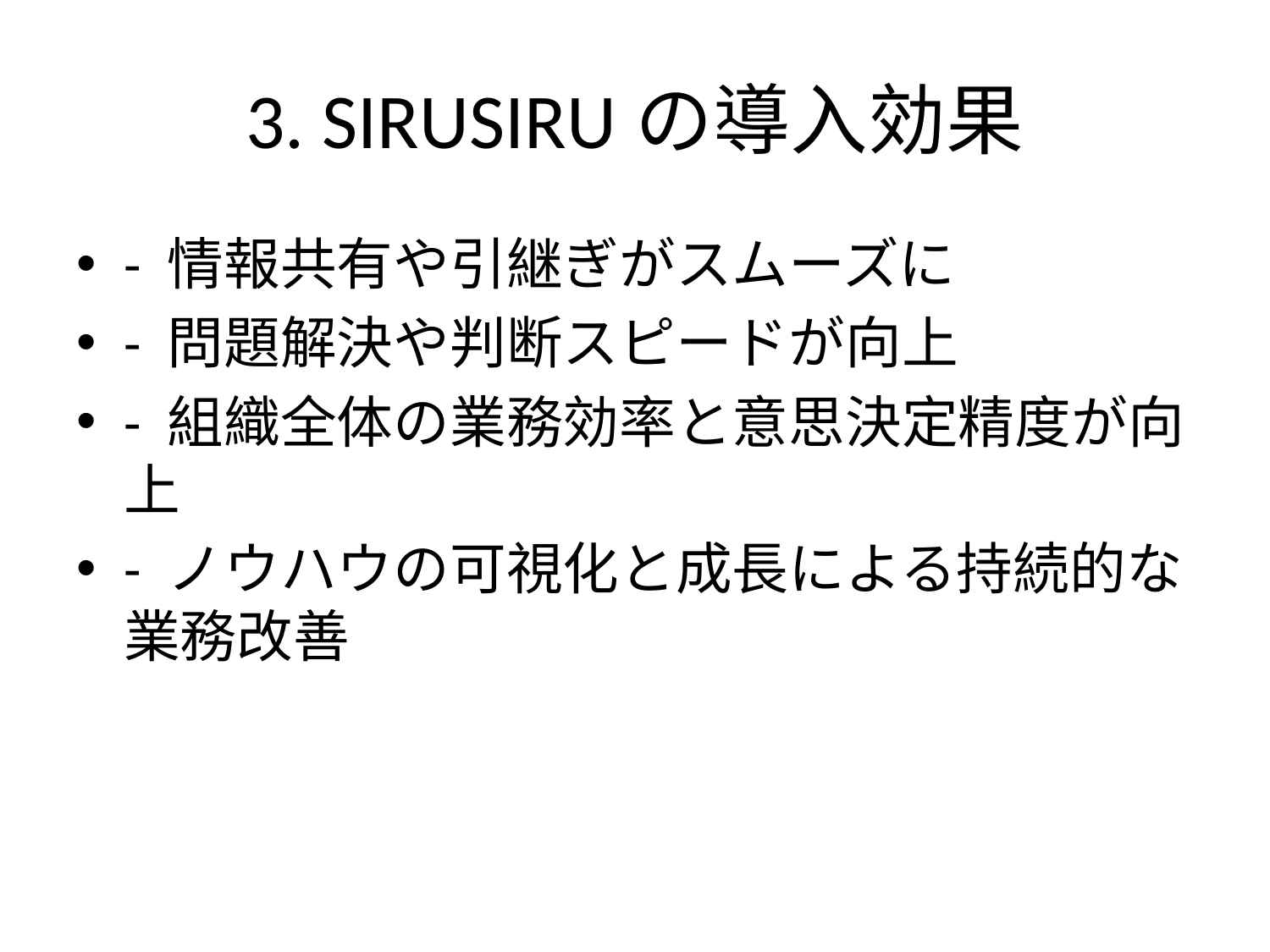

# 3. SIRUSIRUの導入効果
- 情報共有や引継ぎがスムーズに
- 問題解決や判断スピードが向上
- 組織全体の業務効率と意思決定精度が向上
- ノウハウの可視化と成長による持続的な業務改善